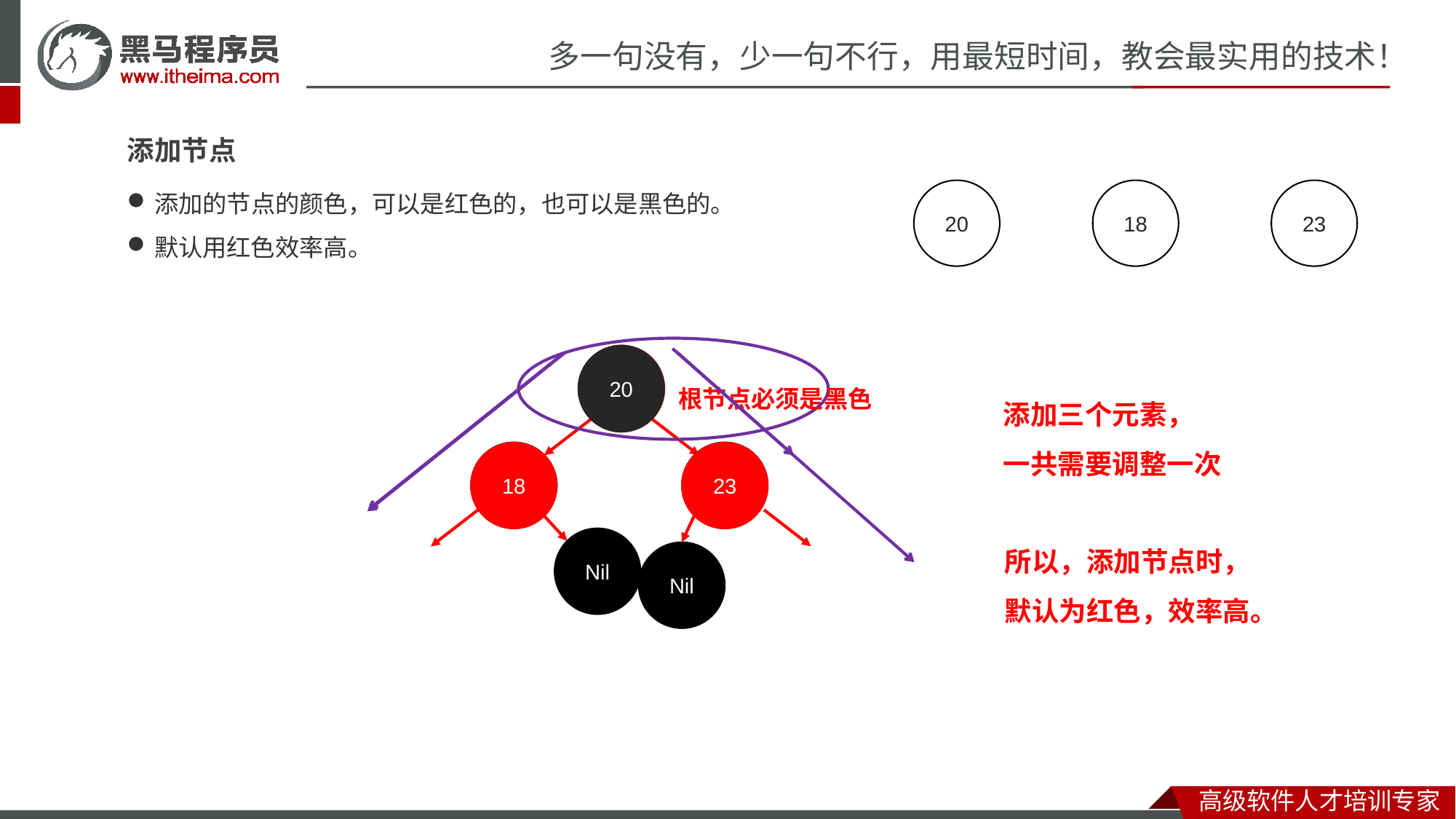

添加节点
添加的节点的颜色，可以是红色的，也可以是黑色的。
默认用红色效率高。
20
18
23

20
20
根节点必须是黑色
添加三个元素，
一共需要调整一次
Nil
Nil
18
23
所以，添加节点时，
默认为红色，效率高。
Nil
Nil